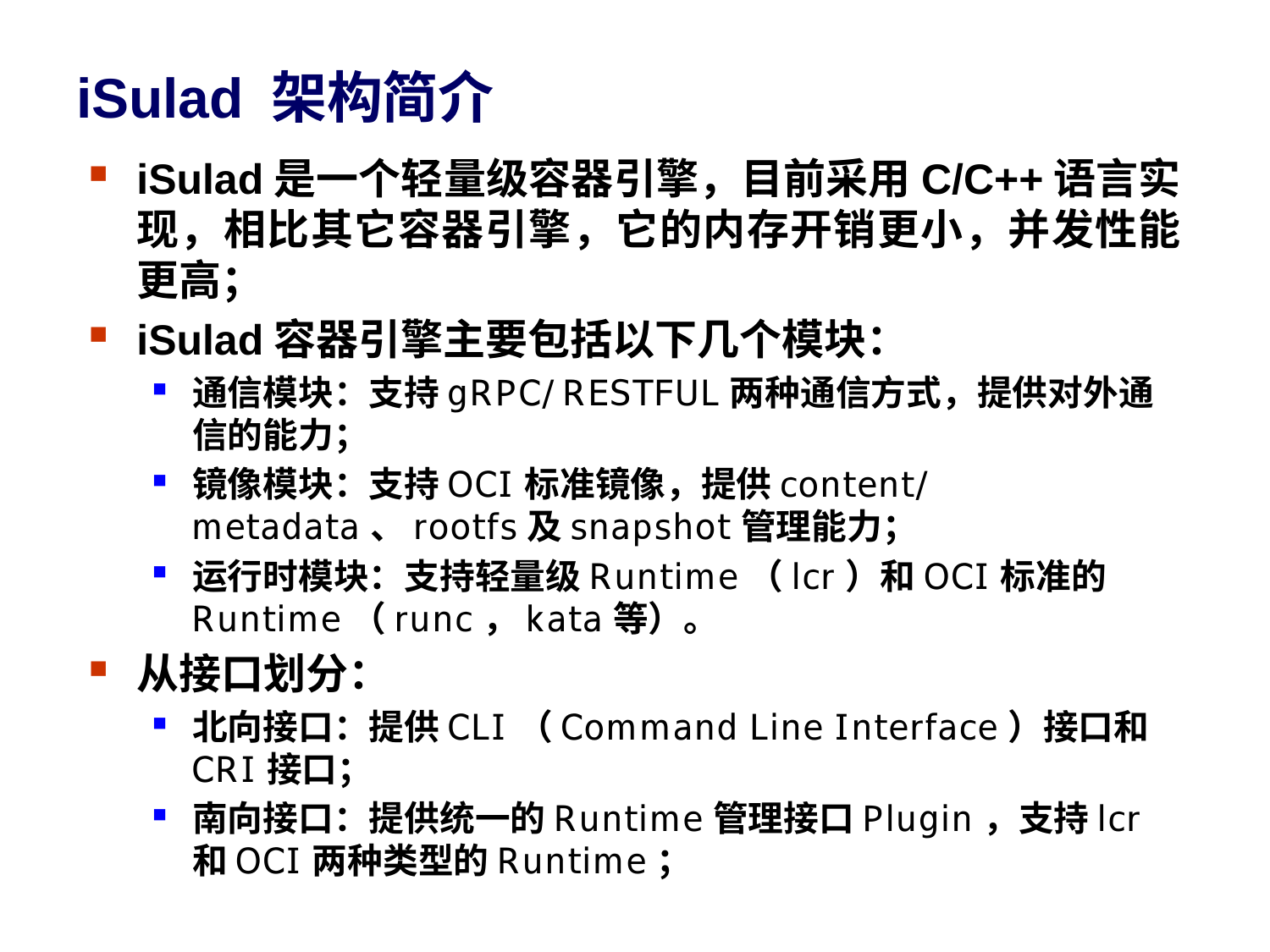

# iSulad 架构简介
iSulad是一个轻量级容器引擎，目前采用C/C++语言实现，相比其它容器引擎，它的内存开销更小，并发性能更高；
iSulad容器引擎主要包括以下几个模块：
通信模块：支持gRPC/RESTFUL两种通信方式，提供对外通信的能力；
镜像模块：支持OCI标准镜像，提供content/metadata、rootfs及snapshot管理能力；
运行时模块：支持轻量级Runtime（lcr）和OCI标准的Runtime（runc，kata等）。
从接口划分：
北向接口：提供CLI（Command Line Interface）接口和CRI接口；
南向接口：提供统一的Runtime管理接口Plugin，支持lcr和OCI两种类型的Runtime；